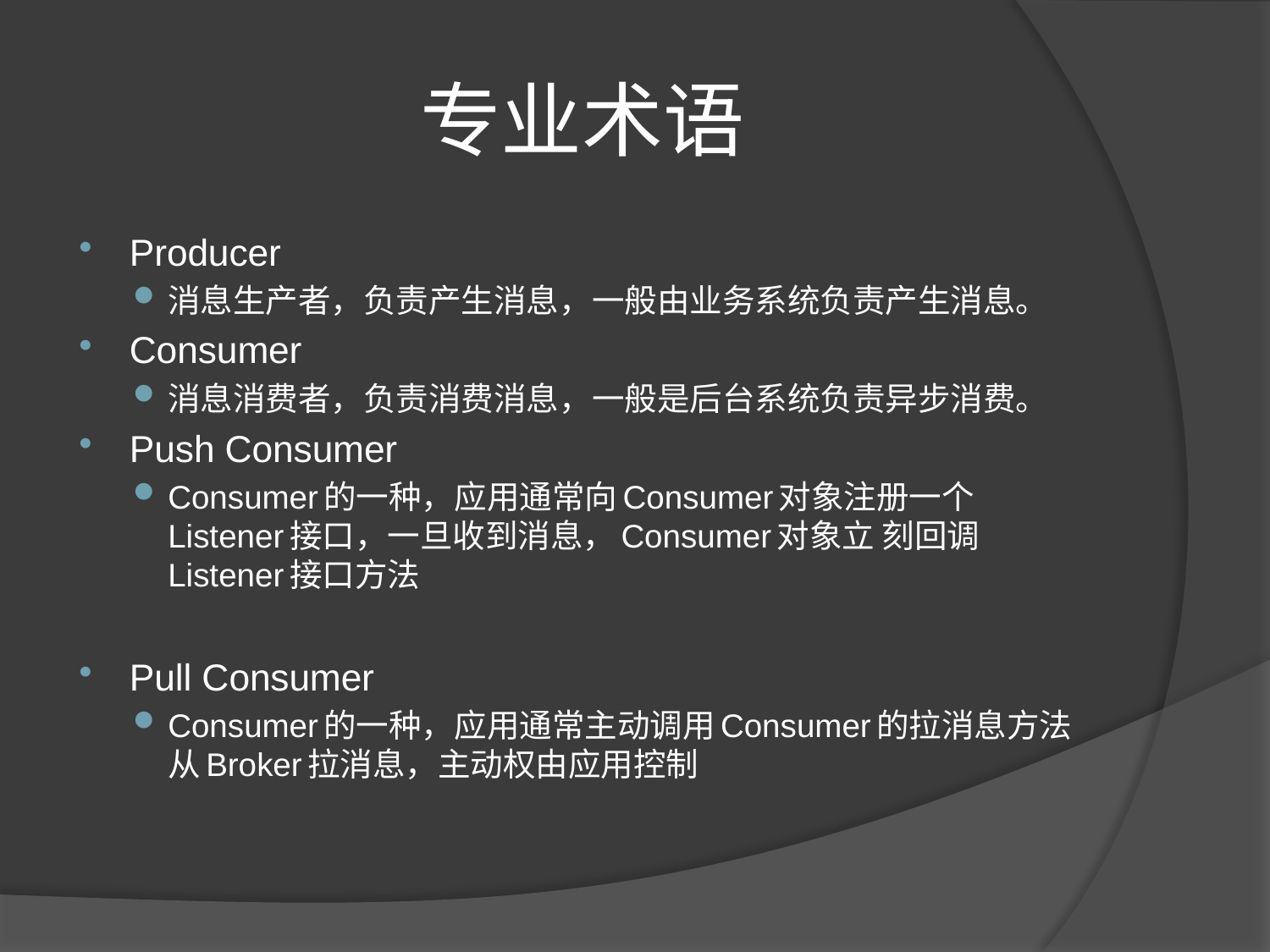

# 专业术语
Producer
消息生产者，负责产生消息，一般由业务系统负责产生消息。
Consumer
消息消费者，负责消费消息，一般是后台系统负责异步消费。
Push Consumer
Consumer的一种，应用通常向Consumer对象注册一个Listener接口，一旦收到消息，Consumer对象立 刻回调Listener接口方法

Pull Consumer
Consumer的一种，应用通常主动调用Consumer的拉消息方法从Broker拉消息，主动权由应用控制